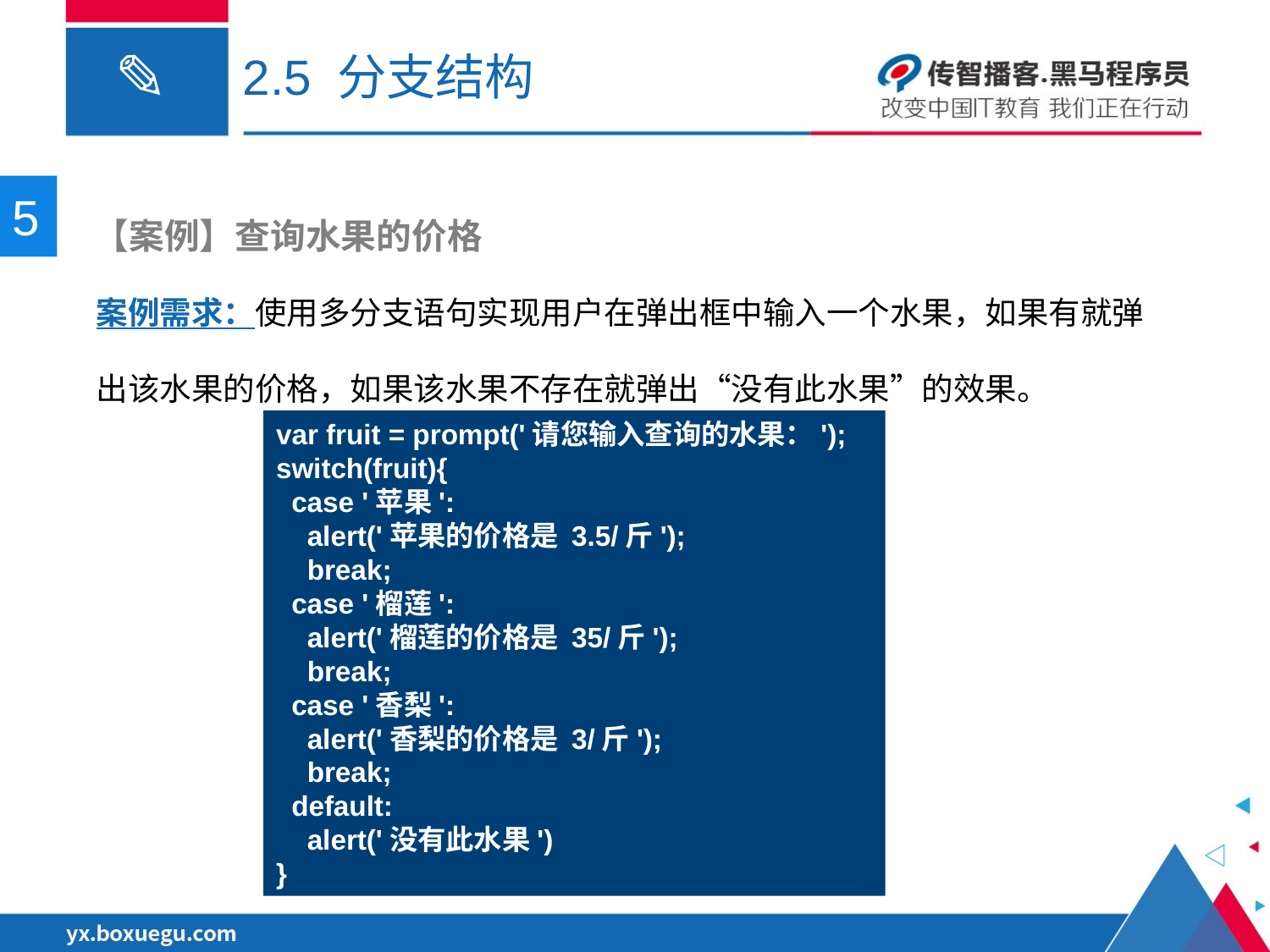

# 2.5 分支结构

5
  【案例】查询水果的价格
案例需求：使用多分支语句实现用户在弹出框中输入一个水果，如果有就弹出该水果的价格，如果该水果不存在就弹出“没有此水果”的效果。
var fruit = prompt('请您输入查询的水果：');
switch(fruit){
  case '苹果':
    alert('苹果的价格是 3.5/斤');
    break;
  case '榴莲':
    alert('榴莲的价格是 35/斤');
    break;
  case '香梨':
    alert('香梨的价格是 3/斤');
    break;
  default:
    alert('没有此水果')
}